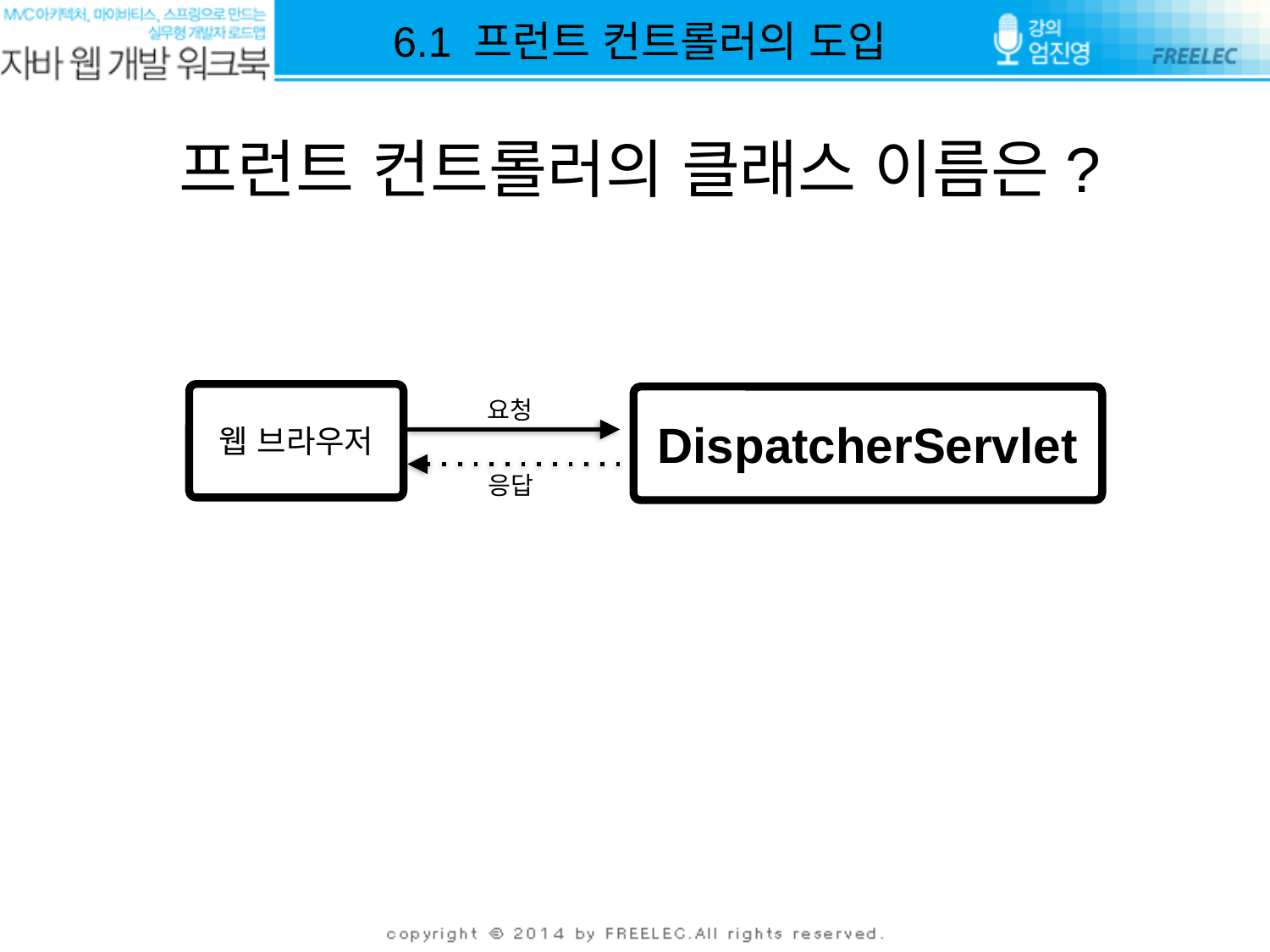

6.1 프런트 컨트롤러의 도입
프런트 컨트롤러의 클래스 이름은?
웹 브라우저
DispatcherServlet

요청
응답